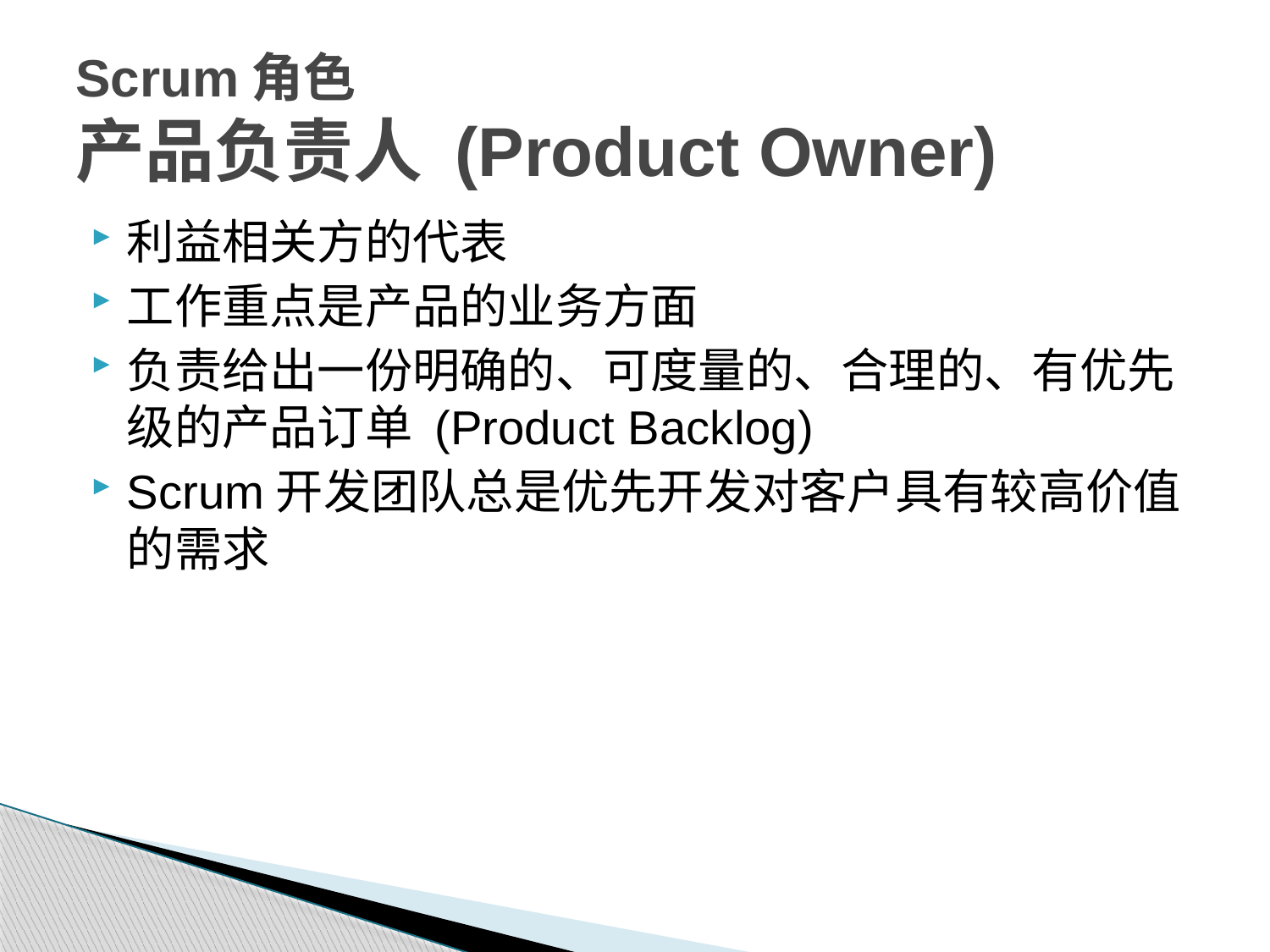

# Scrum角色 产品负责人 (Product Owner)
利益相关方的代表
工作重点是产品的业务方面
负责给出一份明确的、可度量的、合理的、有优先级的产品订单 (Product Backlog)
Scrum开发团队总是优先开发对客户具有较高价值的需求